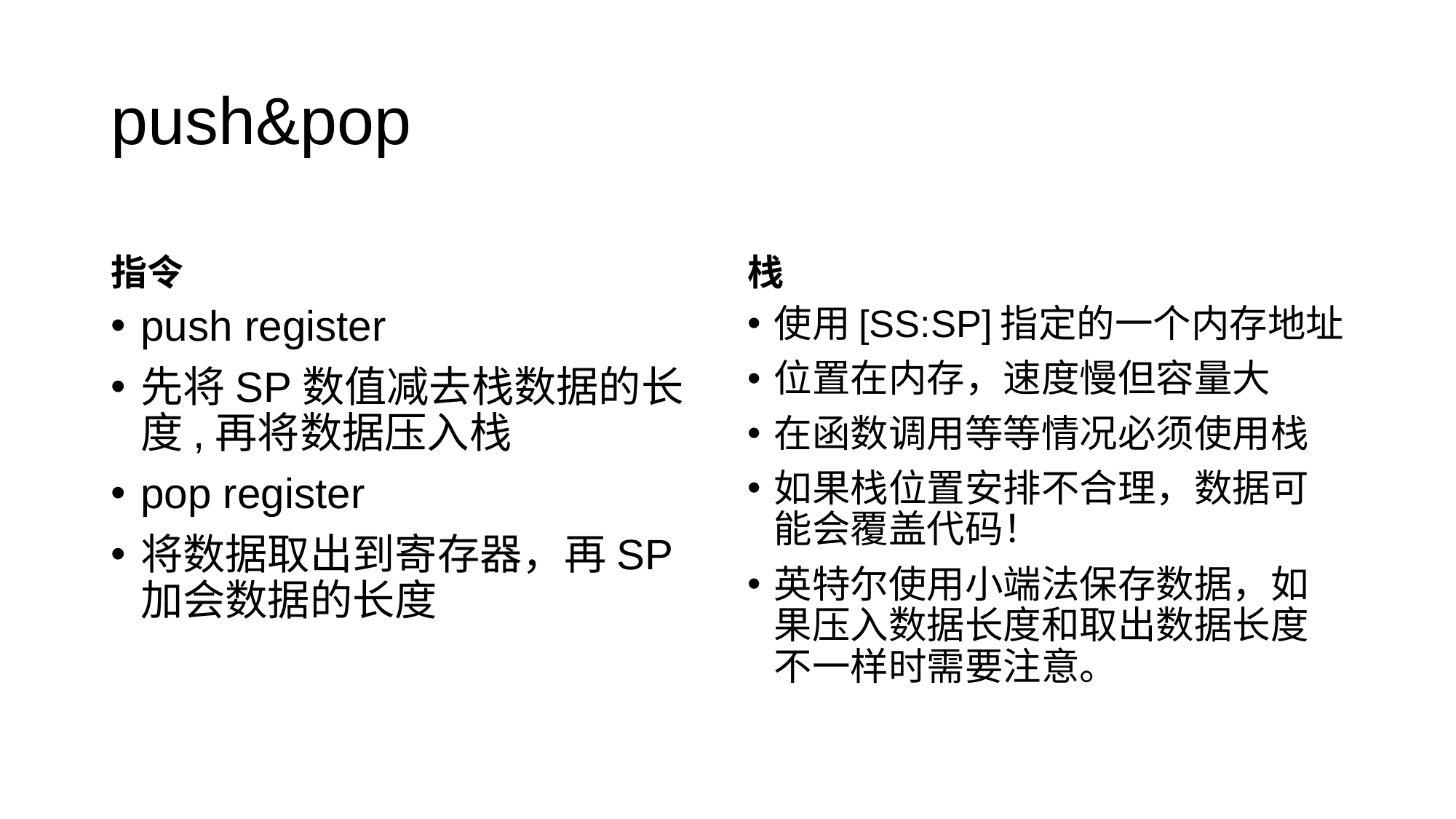

# push&pop
指令
栈
push register
先将SP数值减去栈数据的长度,再将数据压入栈
pop register
将数据取出到寄存器，再SP加会数据的长度

使用[SS:SP]指定的一个内存地址
位置在内存，速度慢但容量大
在函数调用等等情况必须使用栈
如果栈位置安排不合理，数据可能会覆盖代码！
英特尔使用小端法保存数据，如果压入数据长度和取出数据长度不一样时需要注意。